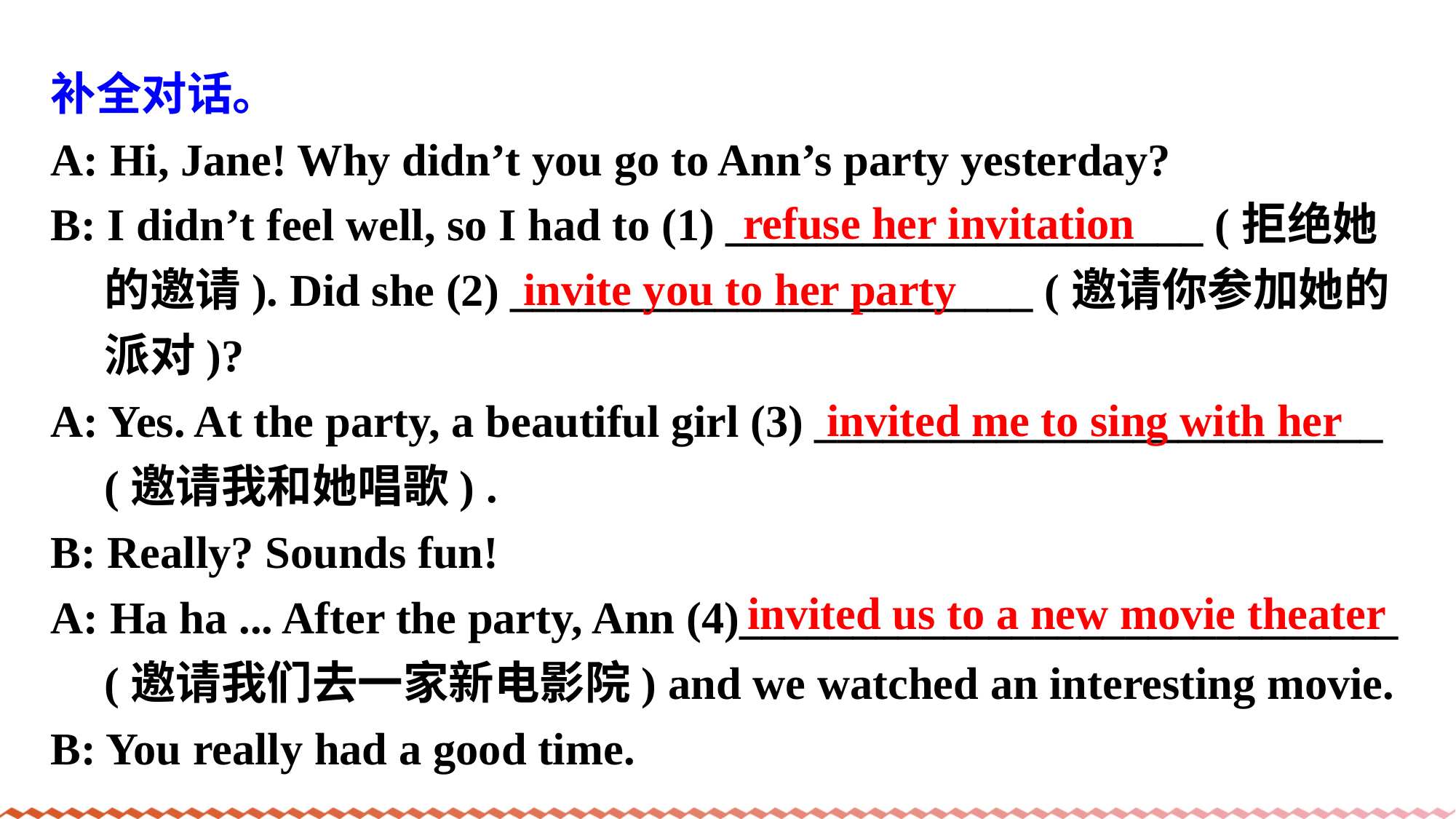

补全对话。
A: Hi, Jane! Why didn’t you go to Ann’s party yesterday?
B: I didn’t feel well, so I had to (1) _____________________ (拒绝她的邀请). Did she (2) _______________________ (邀请你参加她的派对)?
A: Yes. At the party, a beautiful girl (3) _________________________ (邀请我和她唱歌) .
B: Really? Sounds fun!
A: Ha ha ... After the party, Ann (4)_____________________________ (邀请我们去一家新电影院) and we watched an interesting movie.
B: You really had a good time.
refuse her invitation
invite you to her party
invited me to sing with her
invited us to a new movie theater